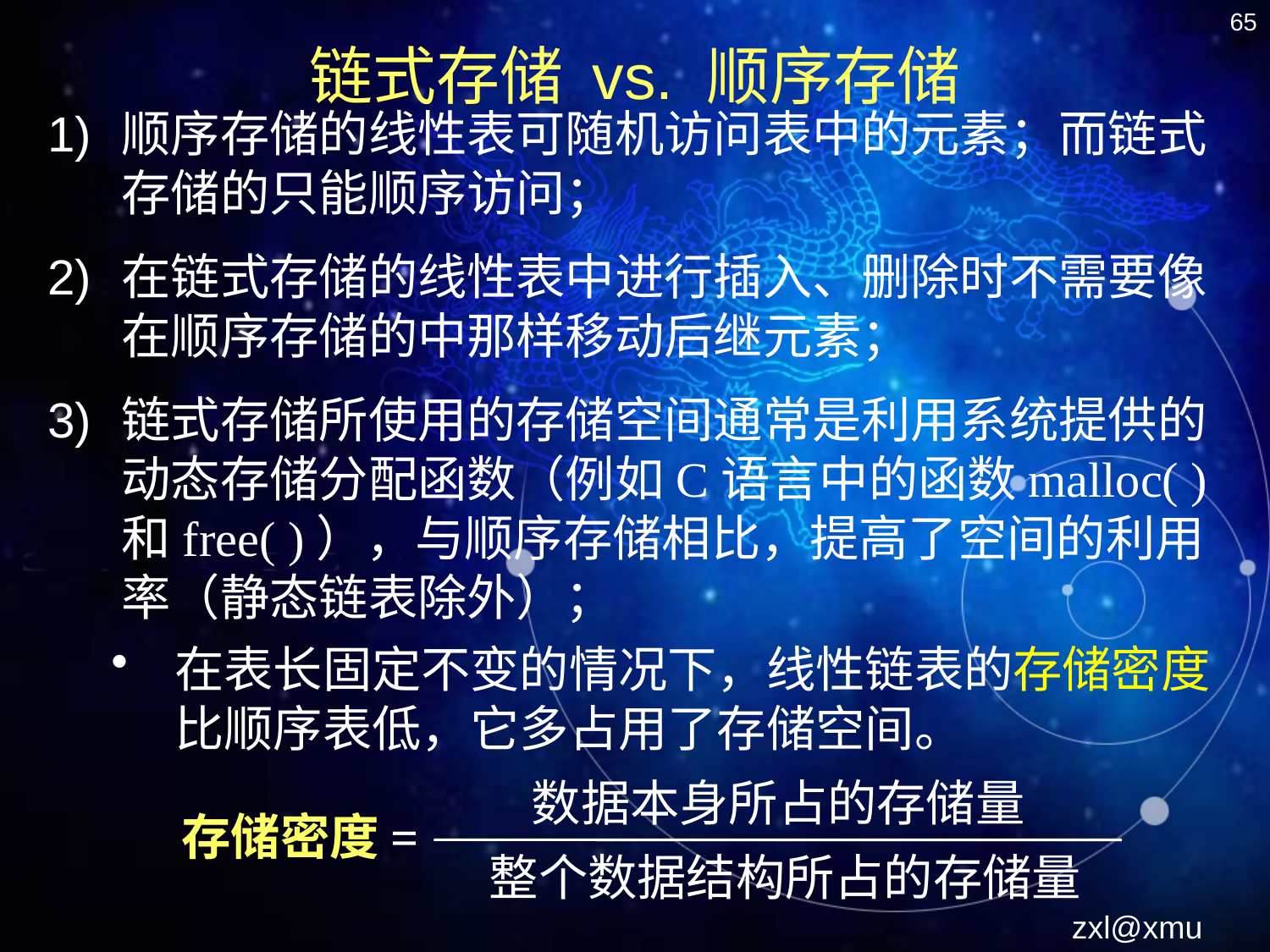

65
# 链式存储 vs. 顺序存储
顺序存储的线性表可随机访问表中的元素；而链式存储的只能顺序访问；
在链式存储的线性表中进行插入、删除时不需要像在顺序存储的中那样移动后继元素；
链式存储所使用的存储空间通常是利用系统提供的动态存储分配函数（例如C语言中的函数malloc( )和free( )），与顺序存储相比，提高了空间的利用率（静态链表除外）；
在表长固定不变的情况下，线性链表的存储密度比顺序表低，它多占用了存储空间。
数据本身所占的存储量
存储密度=

整个数据结构所占的存储量